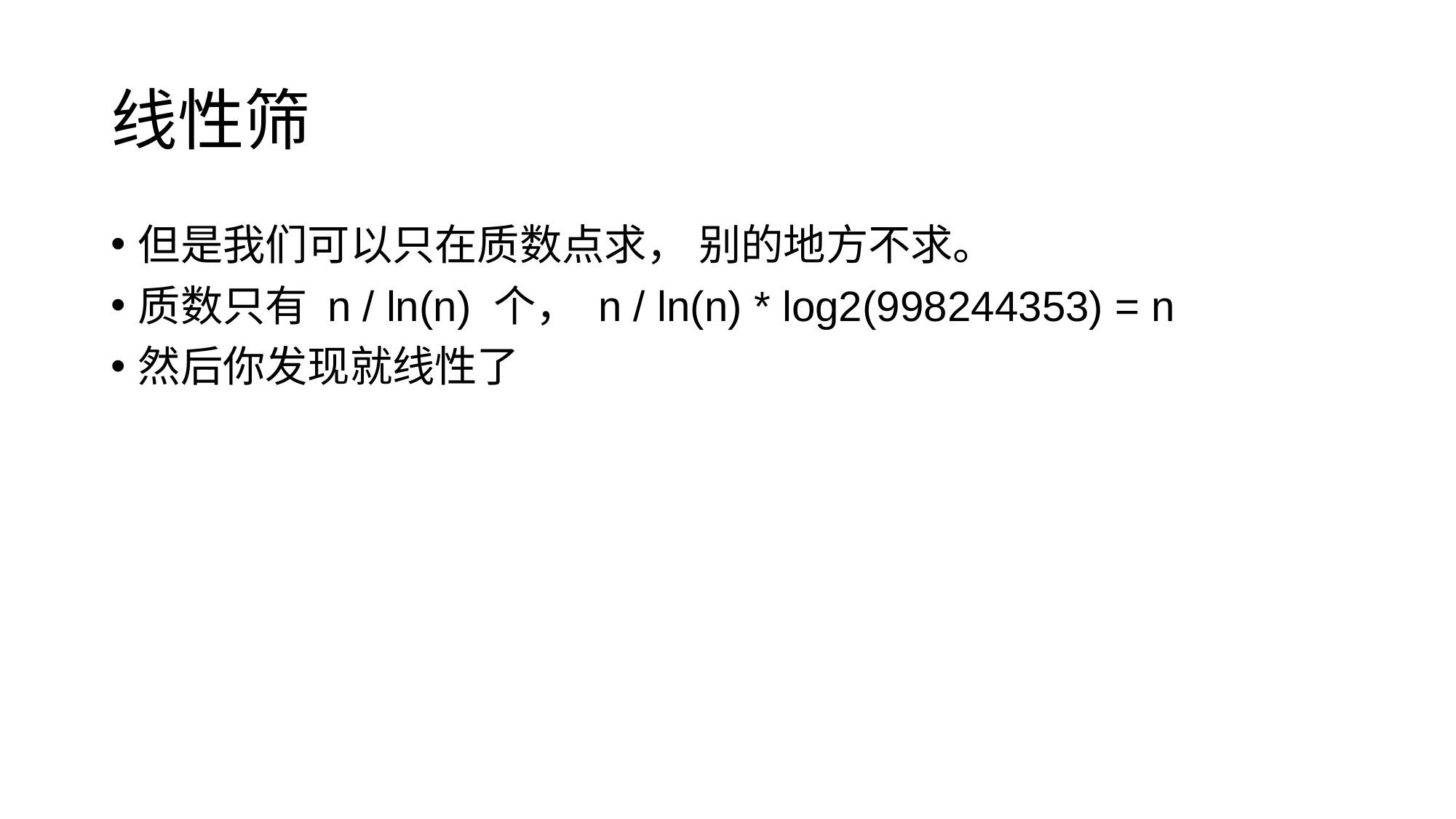

# 线性筛
但是我们可以只在质数点求， 别的地方不求。
质数只有 n / ln(n) 个， n / ln(n) * log2(998244353) = n
然后你发现就线性了